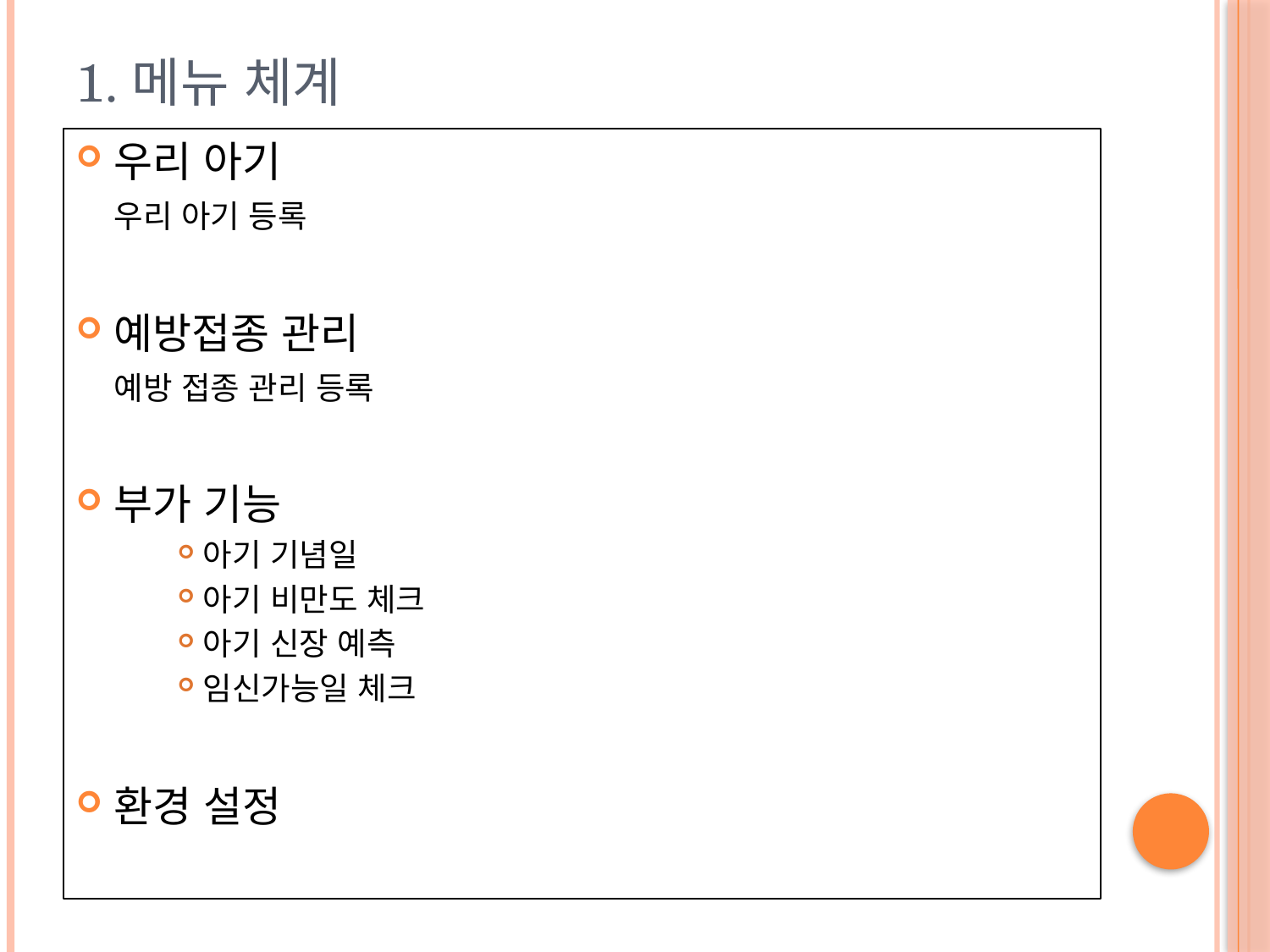

# 1.메뉴 체계
우리 아기
	우리 아기 등록

예방접종 관리
	예방 접종 관리 등록

부가 기능
아기 기념일
아기 비만도 체크
아기 신장 예측
임신가능일 체크

환경 설정